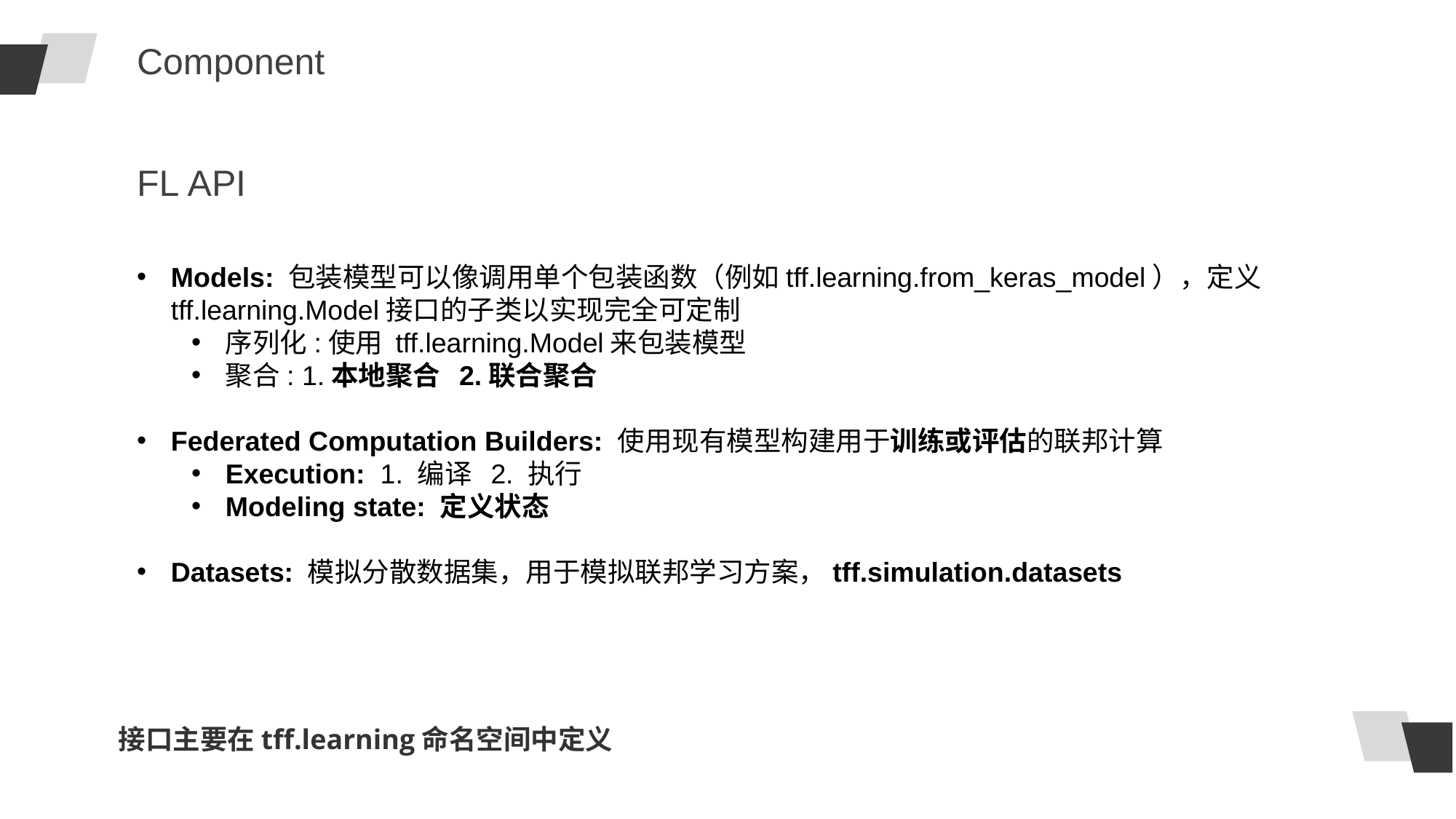

Component
FL API
Models: 包装模型可以像调用单个包装函数（例如tff.learning.from_keras_model），定义tff.learning.Model接口的子类以实现完全可定制
序列化:使用 tff.learning.Model来包装模型
聚合: 1.本地聚合  2.联合聚合

Federated Computation Builders: 使用现有模型构建用于训练或评估的联邦计算
Execution:  1. 编译  2. 执行
Modeling state: 定义状态

Datasets: 模拟分散数据集，用于模拟联邦学习方案，tff.simulation.datasets

接口主要在tff.learning命名空间中定义